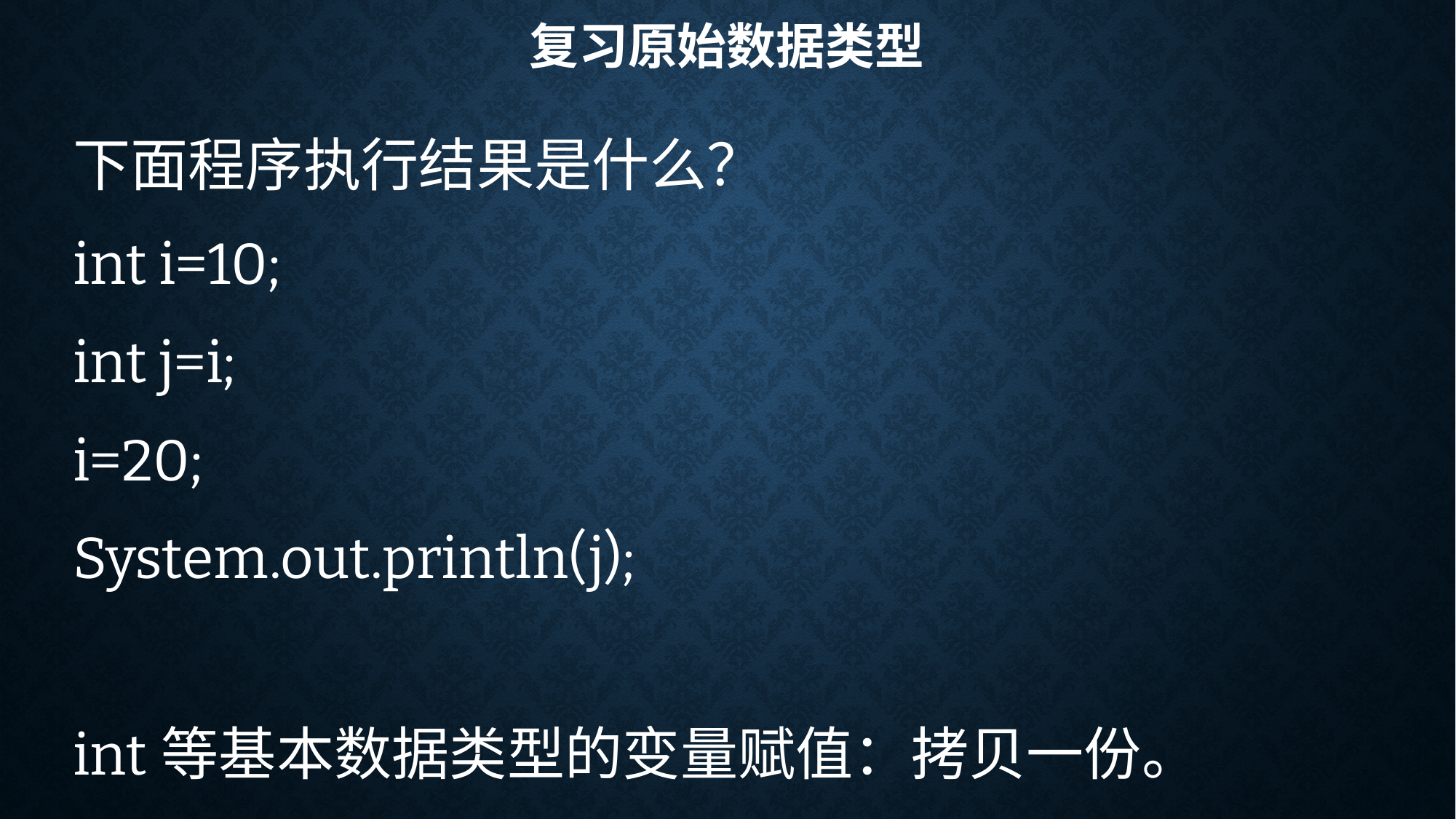

# 复习原始数据类型
下面程序执行结果是什么？
int i=10;
int j=i;
i=20;
System.out.println(j);

int等基本数据类型的变量赋值：拷贝一份。